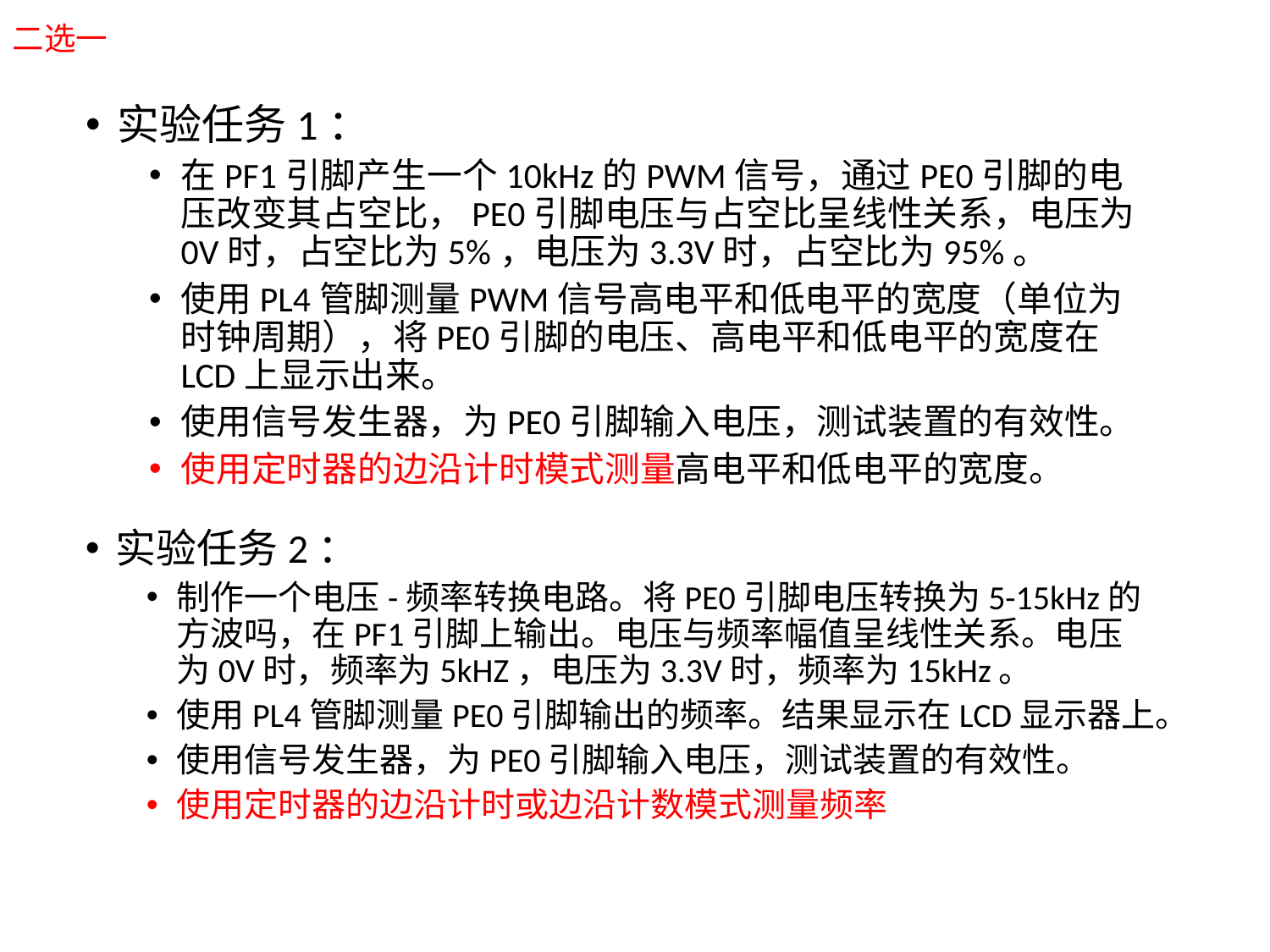

二选一
实验任务1：
在PF1引脚产生一个10kHz的PWM信号，通过PE0引脚的电压改变其占空比，PE0引脚电压与占空比呈线性关系，电压为0V时，占空比为5%，电压为3.3V时，占空比为95%。
使用PL4管脚测量PWM信号高电平和低电平的宽度（单位为时钟周期），将PE0引脚的电压、高电平和低电平的宽度在LCD上显示出来。
使用信号发生器，为PE0引脚输入电压，测试装置的有效性。
使用定时器的边沿计时模式测量高电平和低电平的宽度。
实验任务2：
制作一个电压-频率转换电路。将PE0引脚电压转换为5-15kHz的方波吗，在PF1引脚上输出。电压与频率幅值呈线性关系。电压为0V时，频率为5kHZ，电压为3.3V时，频率为15kHz。
使用PL4管脚测量PE0引脚输出的频率。结果显示在LCD显示器上。
使用信号发生器，为PE0引脚输入电压，测试装置的有效性。
使用定时器的边沿计时或边沿计数模式测量频率